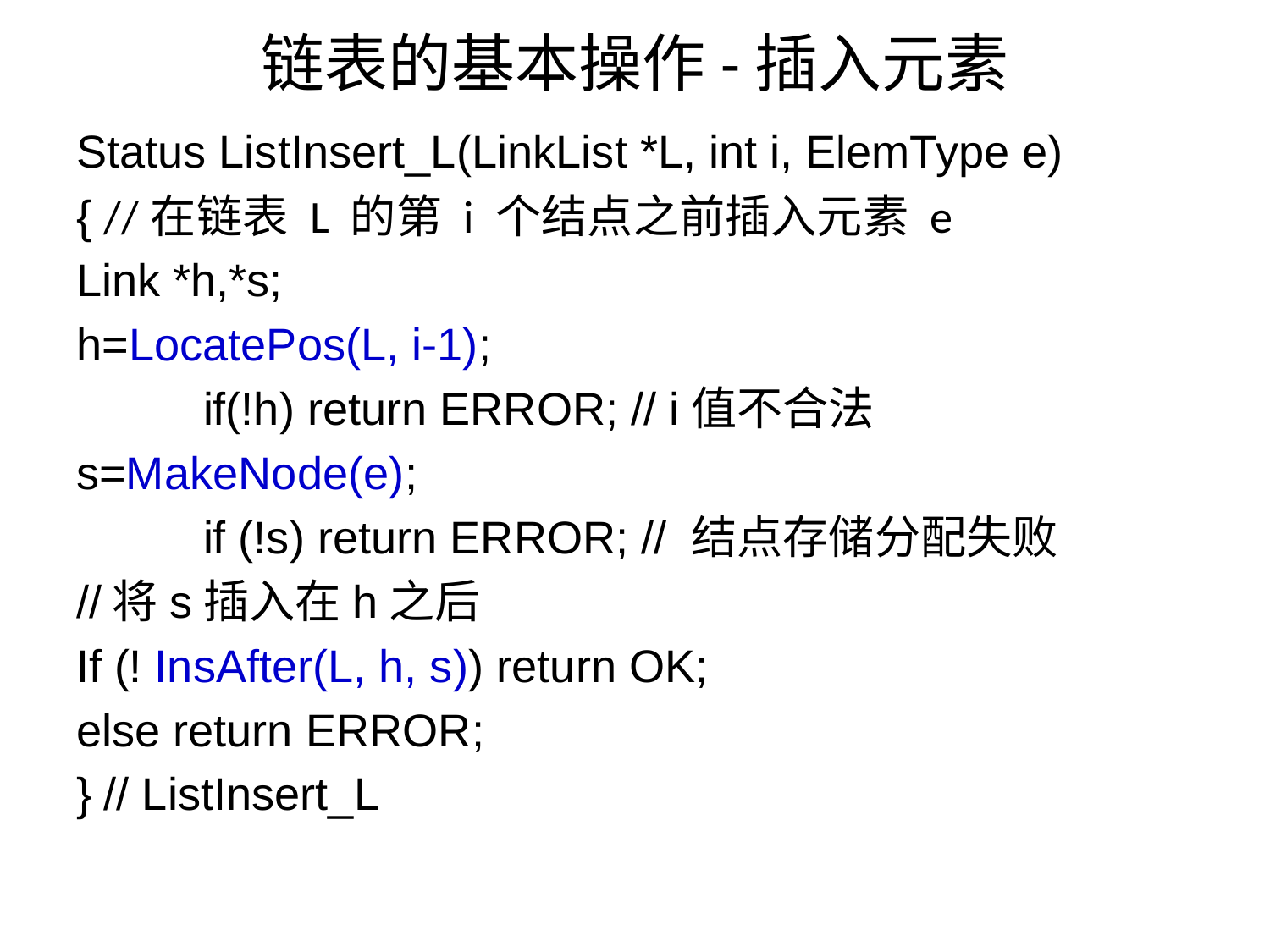

# 链表的基本操作-插入元素
Status ListInsert_L(LinkList *L, int i, ElemType e)
{ //在链表 L 的第 i 个结点之前插入元素 e
Link *h,*s;
h=LocatePos(L, i-1);
	if(!h) return ERROR; // i值不合法
s=MakeNode(e);
	if (!s) return ERROR; // 结点存储分配失败
//将s插入在h之后
If (! InsAfter(L, h, s)) return OK;
else return ERROR;
} // ListInsert_L